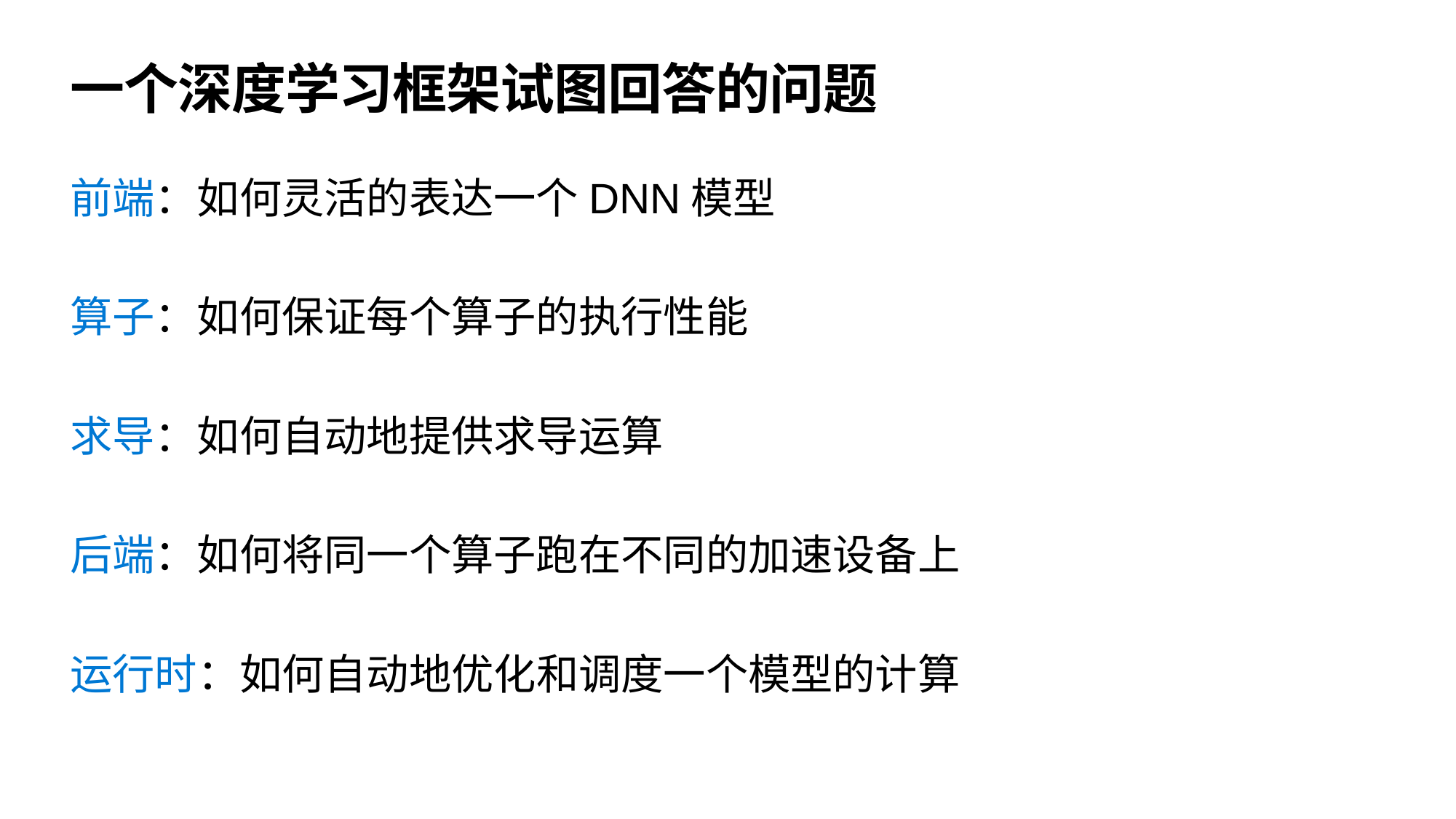

# 一个深度学习框架试图回答的问题
前端：如何灵活的表达一个DNN模型

算子：如何保证每个算子的执行性能

求导：如何自动地提供求导运算

后端：如何将同一个算子跑在不同的加速设备上

运行时：如何自动地优化和调度一个模型的计算